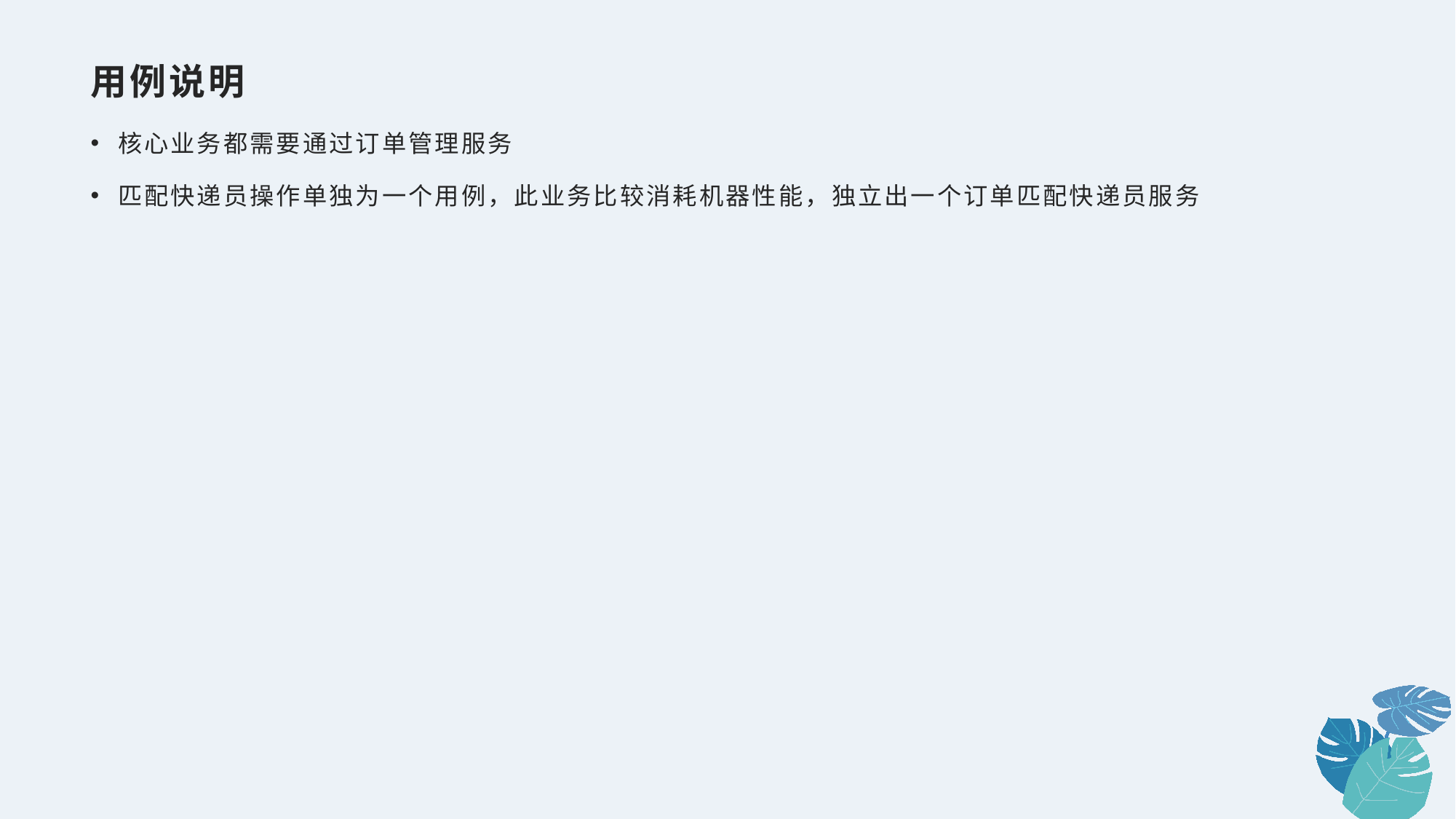

# 用例说明
核心业务都需要通过订单管理服务
匹配快递员操作单独为一个用例，此业务比较消耗机器性能，独立出一个订单匹配快递员服务